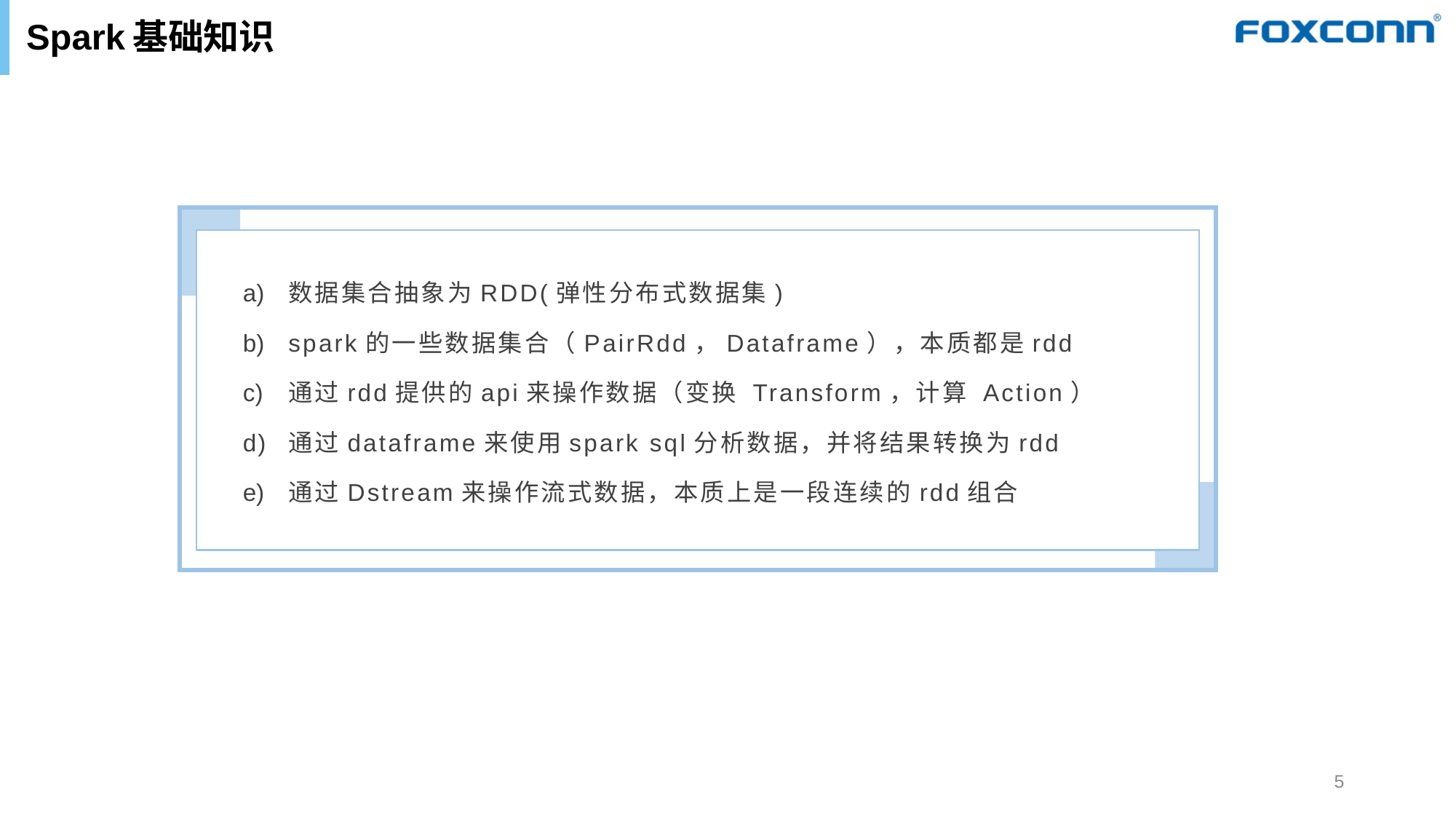

# Spark基础知识

数据集合抽象为RDD(弹性分布式数据集)
spark的一些数据集合（PairRdd，Dataframe），本质都是rdd
通过rdd提供的api来操作数据（变换 Transform，计算 Action）
通过dataframe来使用spark sql分析数据，并将结果转换为rdd
通过Dstream来操作流式数据，本质上是一段连续的rdd组合
5